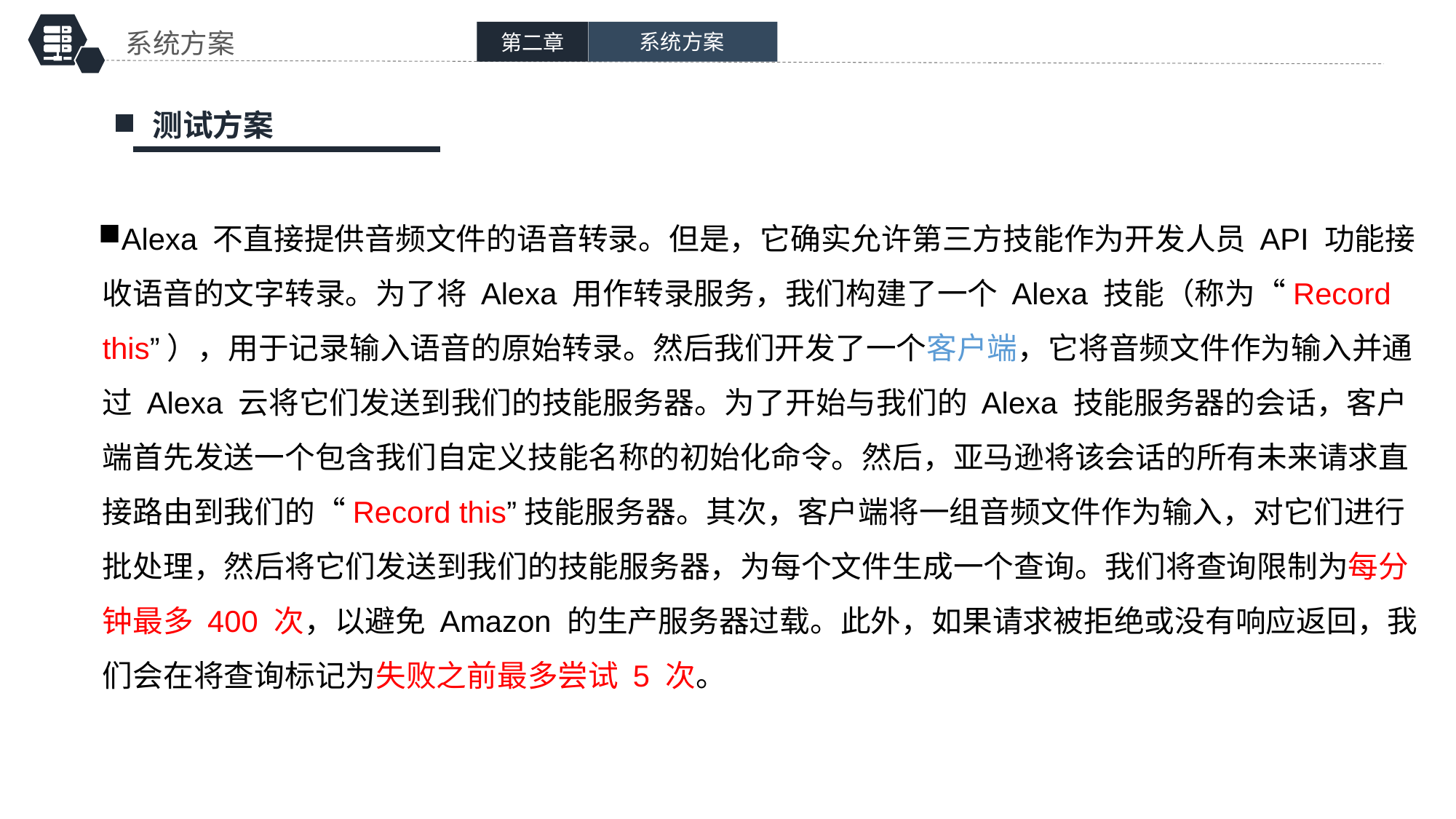

系统方案
系统方案
第二章

测试方案

Alexa 不直接提供音频文件的语音转录。但是，它确实允许第三方技能作为开发人员 API 功能接收语音的文字转录。为了将 Alexa 用作转录服务，我们构建了一个 Alexa 技能（称为“Record this”），用于记录输入语音的原始转录。然后我们开发了一个客户端，它将音频文件作为输入并通过 Alexa 云将它们发送到我们的技能服务器。为了开始与我们的 Alexa 技能服务器的会话，客户端首先发送一个包含我们自定义技能名称的初始化命令。然后，亚马逊将该会话的所有未来请求直接路由到我们的“Record this”技能服务器。其次，客户端将一组音频文件作为输入，对它们进行批处理，然后将它们发送到我们的技能服务器，为每个文件生成一个查询。我们将查询限制为每分钟最多 400 次，以避免 Amazon 的生产服务器过载。此外，如果请求被拒绝或没有响应返回，我们会在将查询标记为失败之前最多尝试 5 次。